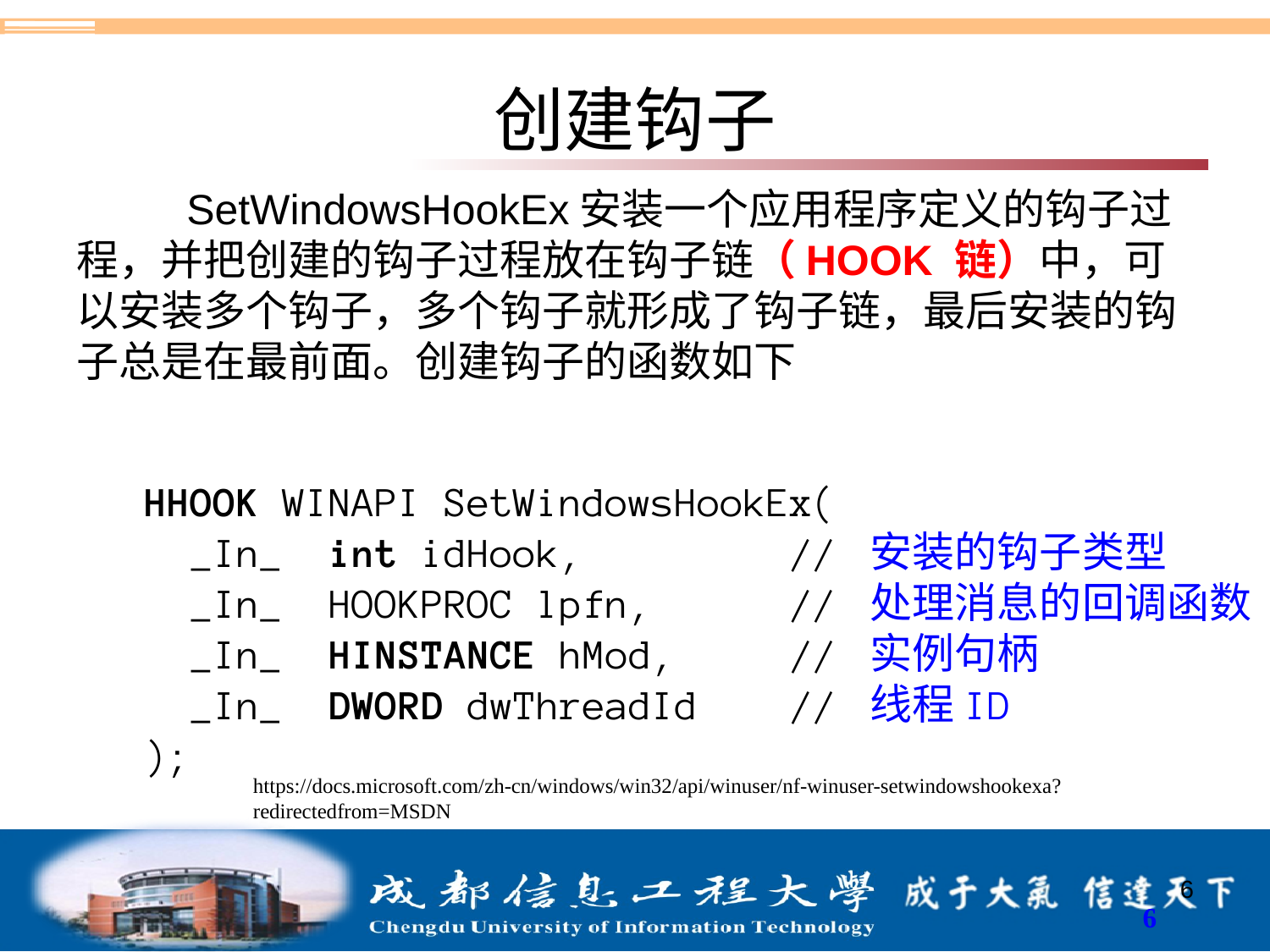

# 创建钩子
 SetWindowsHookEx安装一个应用程序定义的钩子过程，并把创建的钩子过程放在钩子链（HOOK 链）中，可以安装多个钩子，多个钩子就形成了钩子链，最后安装的钩子总是在最前面。创建钩子的函数如下
HHOOK WINAPI SetWindowsHookEx(
  _In_  int idHook,         // 安装的钩子类型
  _In_  HOOKPROC lpfn,      // 处理消息的回调函数
  _In_  HINSTANCE hMod,     // 实例句柄
  _In_  DWORD dwThreadId    // 线程ID
);
https://docs.microsoft.com/zh-cn/windows/win32/api/winuser/nf-winuser-setwindowshookexa?redirectedfrom=MSDN